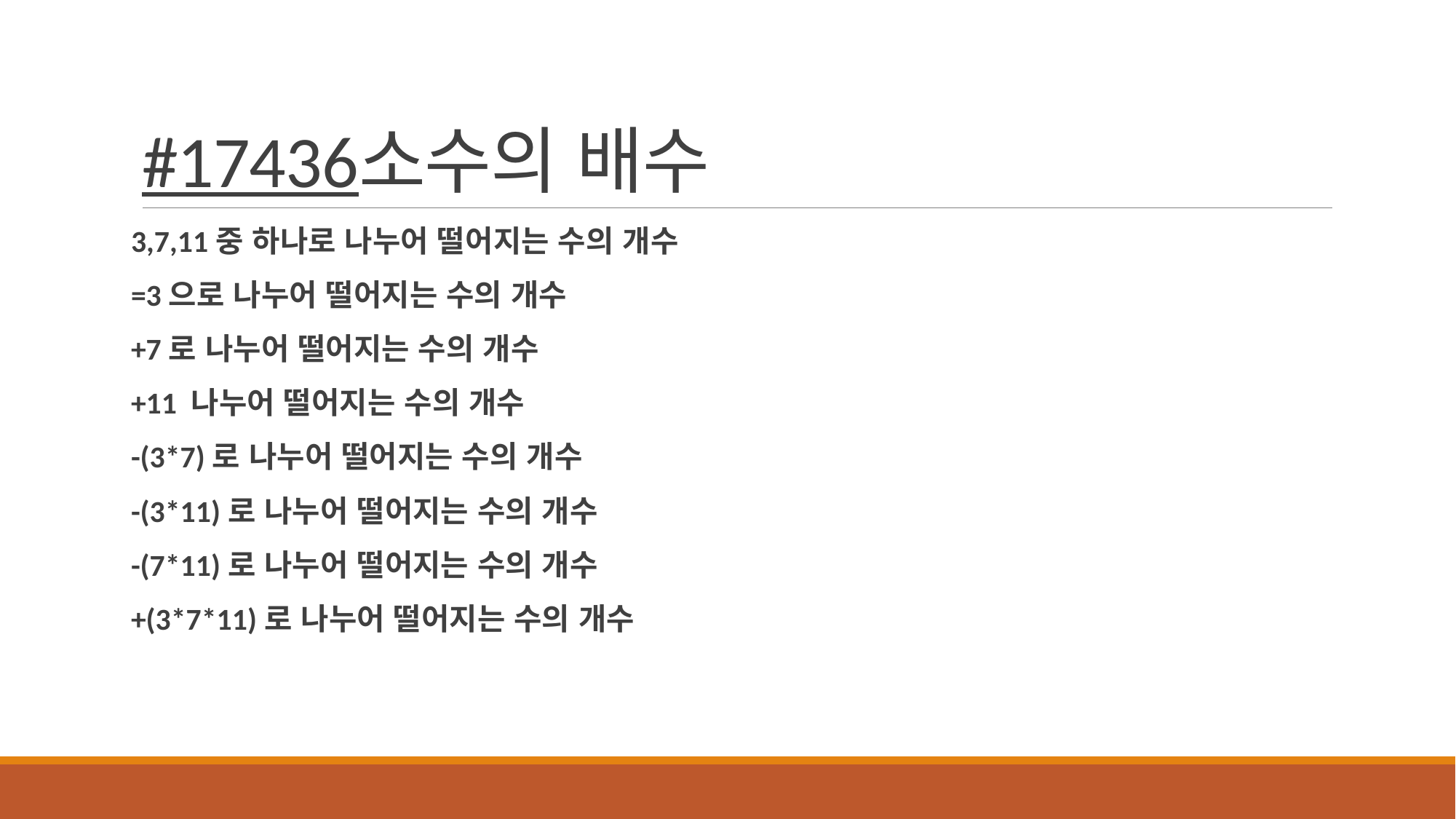

# #17436소수의 배수
3,7,11중 하나로 나누어 떨어지는 수의 개수
=3으로 나누어 떨어지는 수의 개수
+7로 나누어 떨어지는 수의 개수
+11 나누어 떨어지는 수의 개수
-(3*7)로 나누어 떨어지는 수의 개수
-(3*11)로 나누어 떨어지는 수의 개수
-(7*11)로 나누어 떨어지는 수의 개수
+(3*7*11)로 나누어 떨어지는 수의 개수